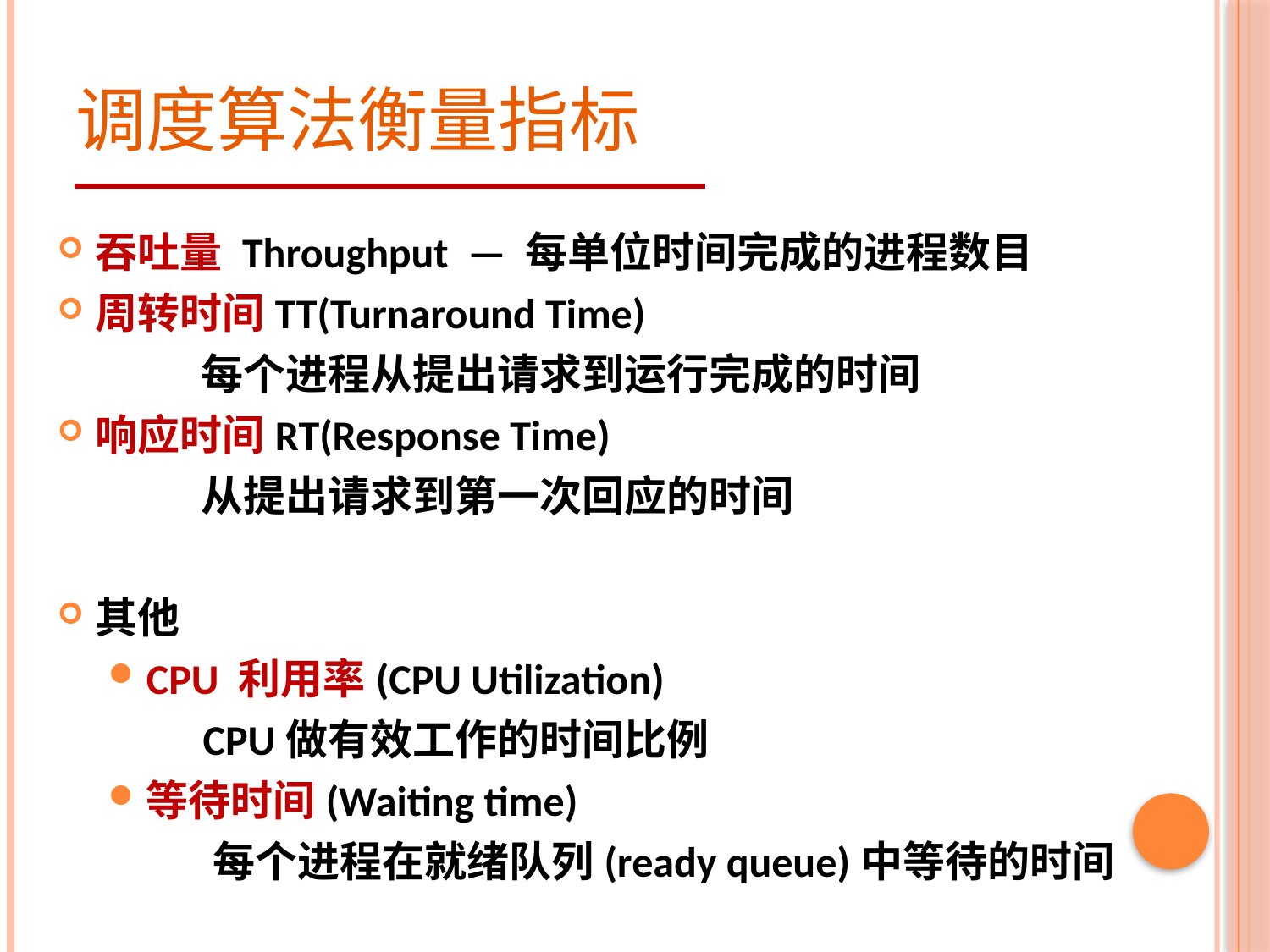

# 调度算法衡量指标
吞吐量 Throughput  — 每单位时间完成的进程数目
周转时间TT(Turnaround Time)
              每个进程从提出请求到运行完成的时间
响应时间RT(Response Time)
              从提出请求到第一次回应的时间

其他
CPU 利用率(CPU Utilization)
           CPU做有效工作的时间比例
等待时间(Waiting time)
           每个进程在就绪队列(ready queue)中等待的时间